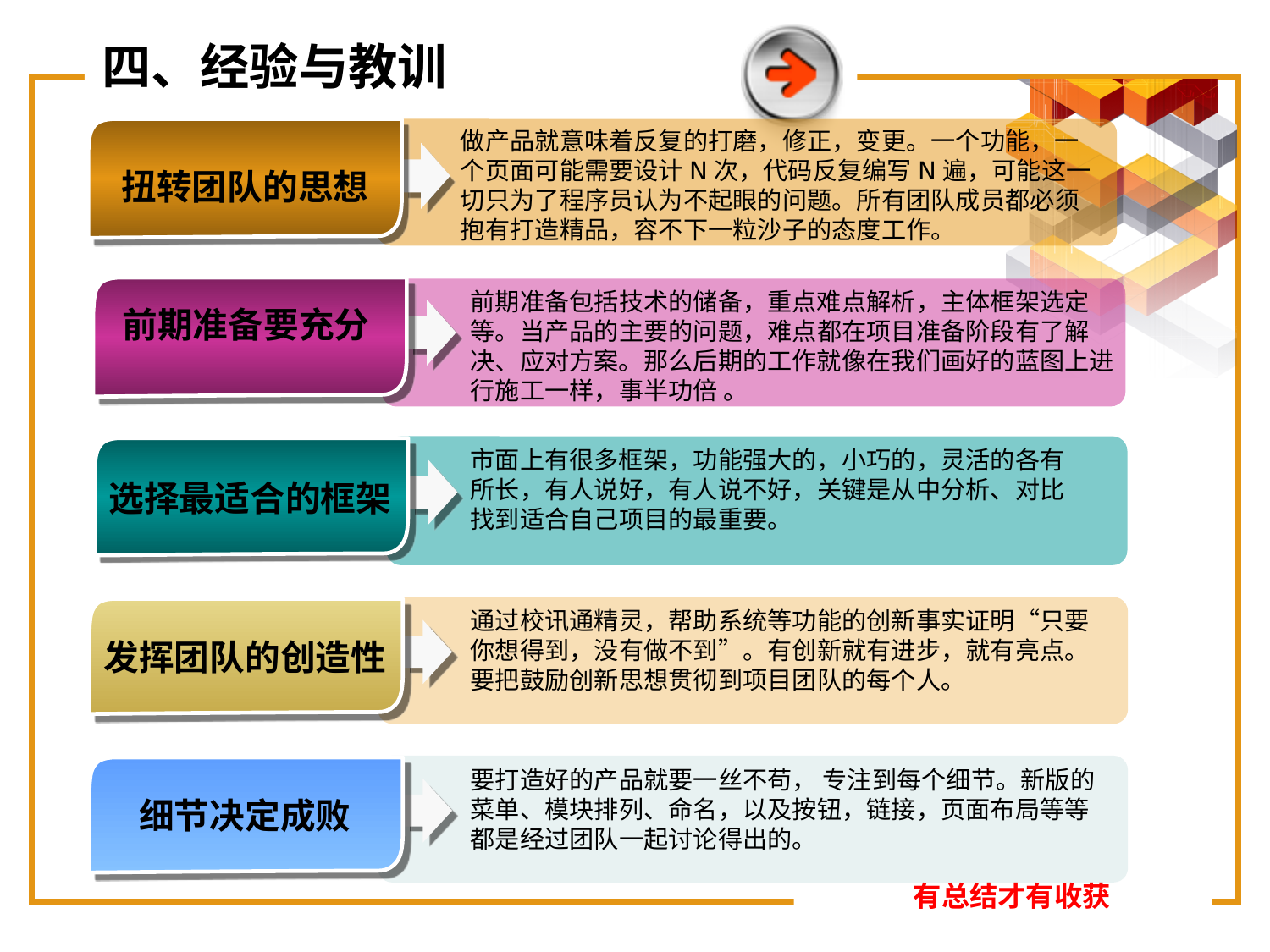

四、经验与教训

做产品就意味着反复的打磨，修正，变更。一个功能，一个页面可能需要设计N次，代码反复编写N遍，可能这一切只为了程序员认为不起眼的问题。所有团队成员都必须抱有打造精品，容不下一粒沙子的态度工作。
扭转团队的思想

前期准备包括技术的储备，重点难点解析，主体框架选定等。当产品的主要的问题，难点都在项目准备阶段有了解决、应对方案。那么后期的工作就像在我们画好的蓝图上进行施工一样，事半功倍 。
前期准备要充分

市面上有很多框架，功能强大的，小巧的，灵活的各有所长，有人说好，有人说不好，关键是从中分析、对比找到适合自己项目的最重要。
选择最适合的框架

通过校讯通精灵，帮助系统等功能的创新事实证明“只要你想得到，没有做不到”。有创新就有进步，就有亮点。要把鼓励创新思想贯彻到项目团队的每个人。
发挥团队的创造性

要打造好的产品就要一丝不苟， 专注到每个细节。新版的菜单、模块排列、命名，以及按钮，链接，页面布局等等都是经过团队一起讨论得出的。
细节决定成败
有总结才有收获